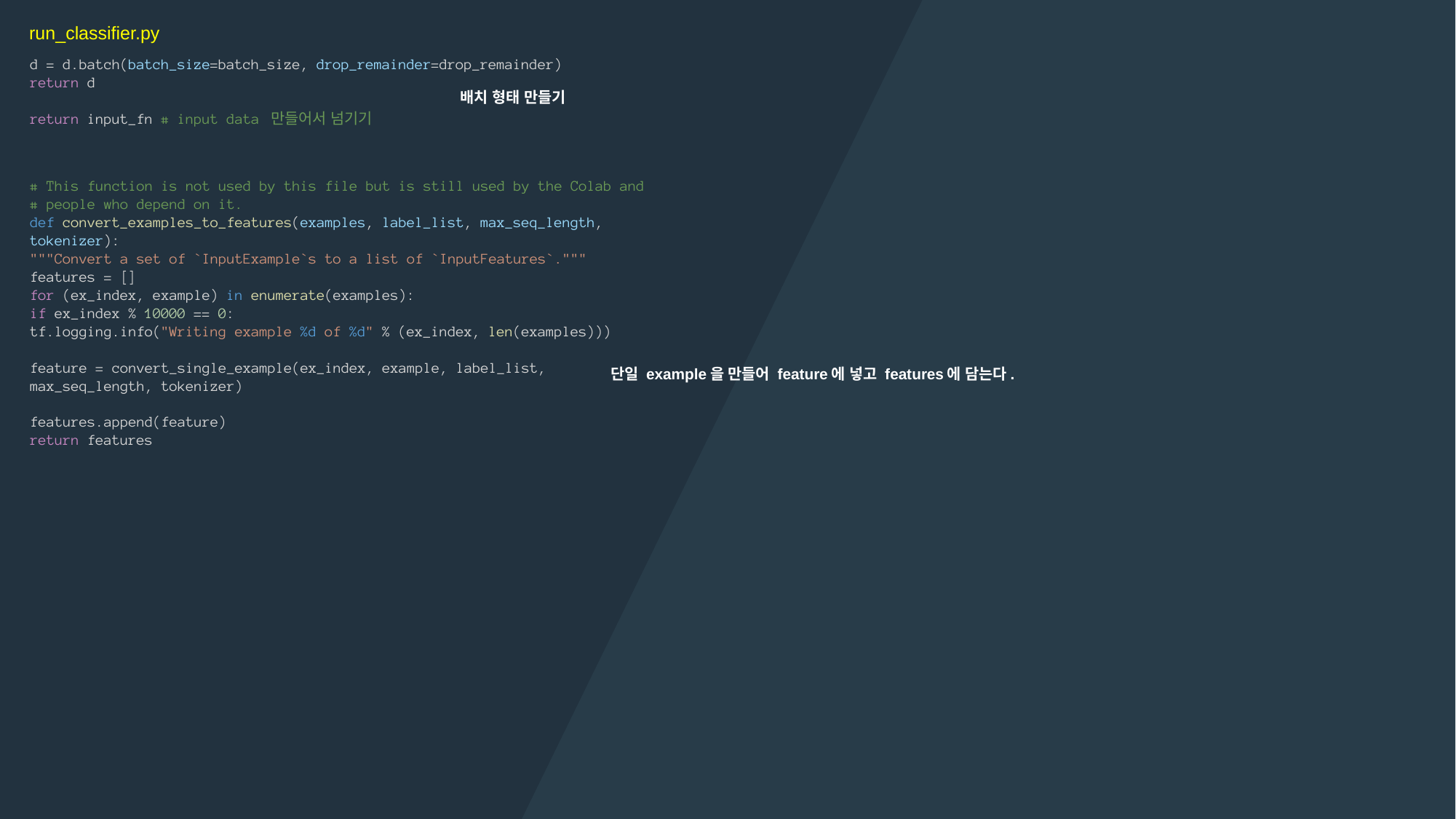

run_classifier.py
d = d.batch(batch_size=batch_size, drop_remainder=drop_remainder)
return d
return input_fn # input data 만들어서 넘기기

배치 형태 만들기
# This function is not used by this file but is still used by the Colab and
# people who depend on it.
def convert_examples_to_features(examples, label_list, max_seq_length,
tokenizer):
"""Convert a set of `InputExample`s to a list of `InputFeatures`."""
features = []
for (ex_index, example) in enumerate(examples):
if ex_index % 10000 == 0:
tf.logging.info("Writing example %d of %d" % (ex_index, len(examples)))
feature = convert_single_example(ex_index, example, label_list,
max_seq_length, tokenizer)
features.append(feature)
return features
단일 example을 만들어 feature에 넣고 features에 담는다.